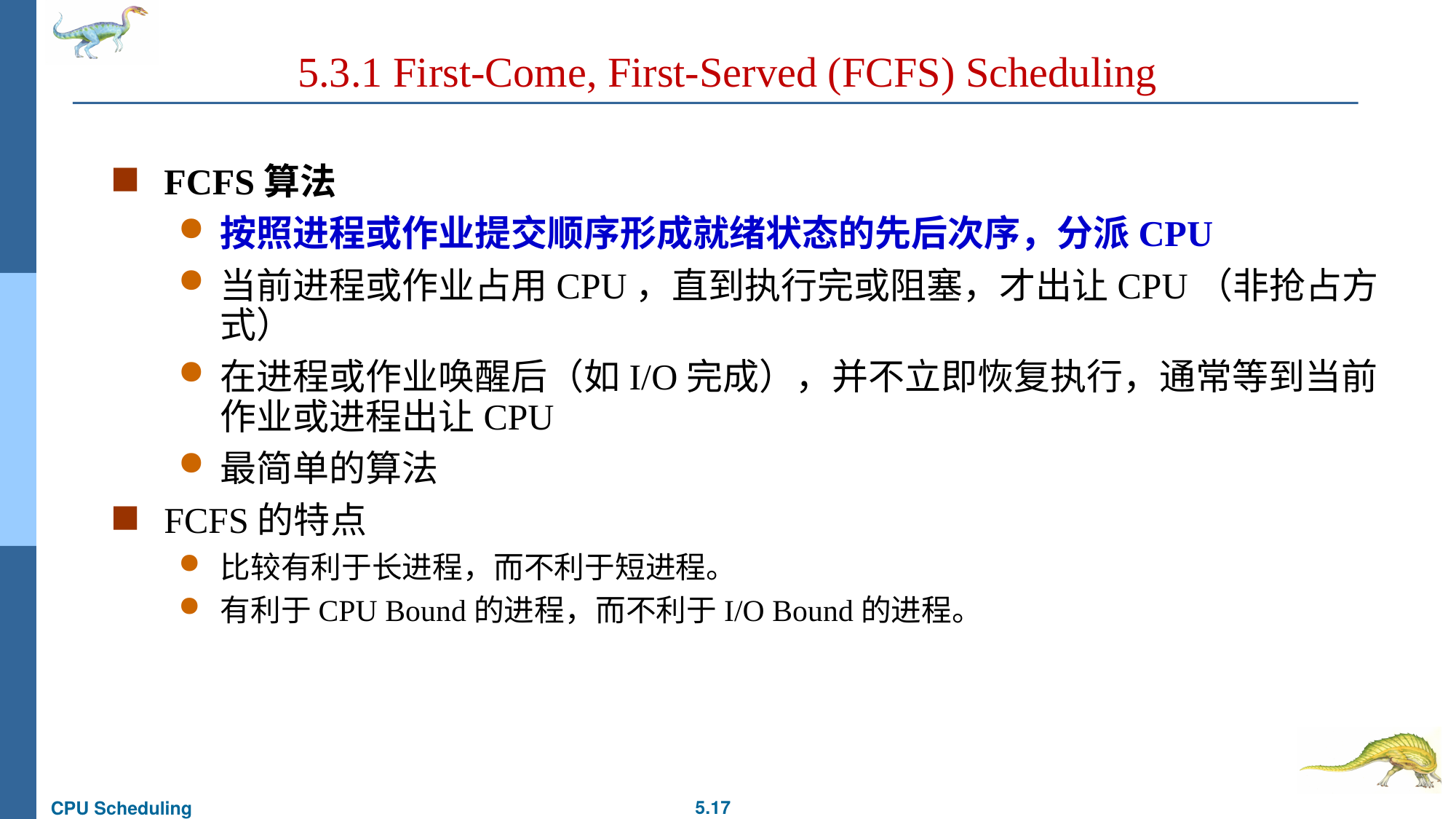

# 5.3.1 First-Come, First-Served (FCFS) Scheduling
FCFS算法
按照进程或作业提交顺序形成就绪状态的先后次序，分派CPU
当前进程或作业占用CPU，直到执行完或阻塞，才出让CPU（非抢占方式）
在进程或作业唤醒后（如I/O完成），并不立即恢复执行，通常等到当前作业或进程出让CPU
最简单的算法
FCFS的特点
比较有利于长进程，而不利于短进程。
有利于CPU Bound的进程，而不利于I/O Bound的进程。